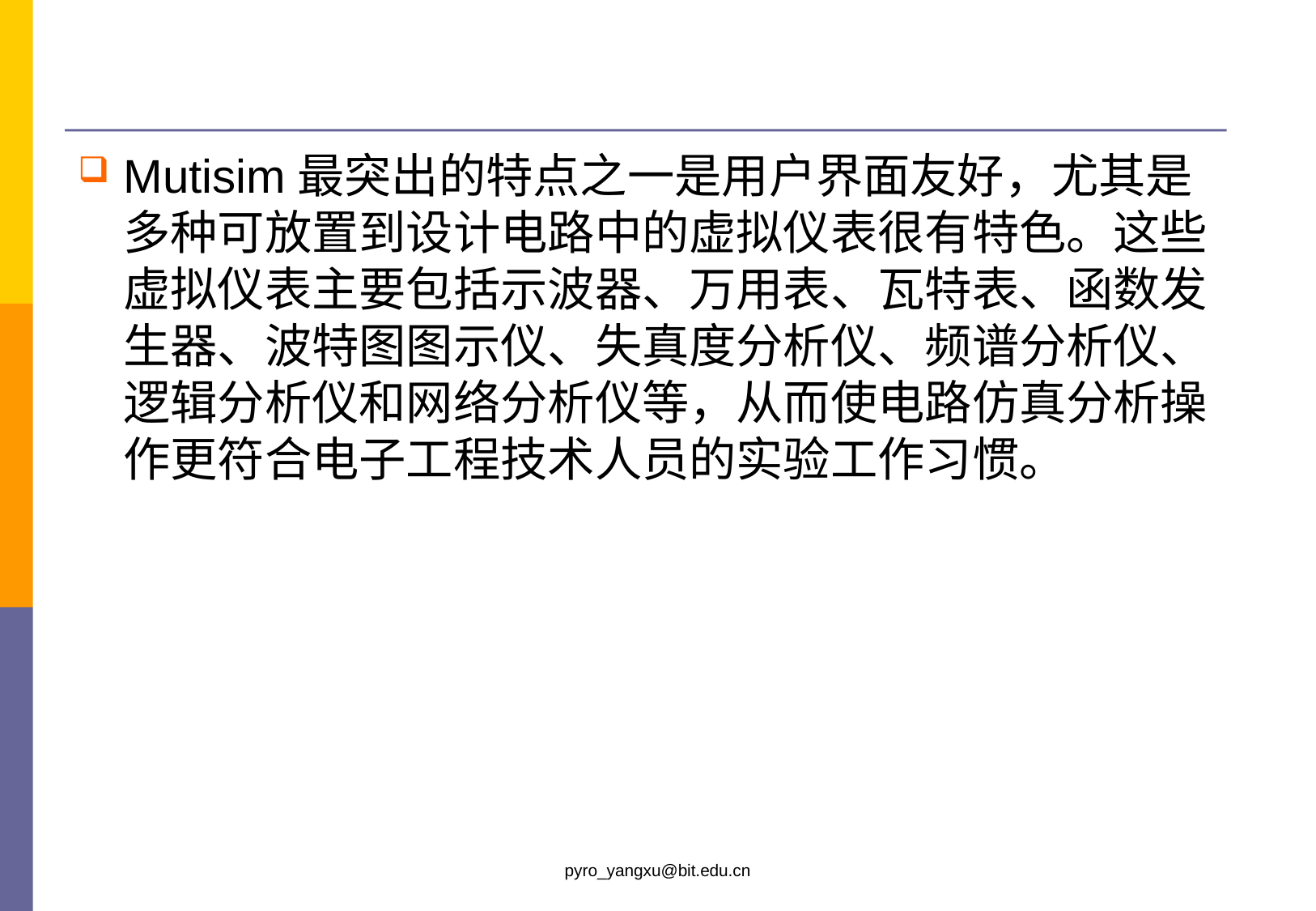

#
Mutisim最突出的特点之一是用户界面友好，尤其是多种可放置到设计电路中的虚拟仪表很有特色。这些虚拟仪表主要包括示波器、万用表、瓦特表、函数发生器、波特图图示仪、失真度分析仪、频谱分析仪、逻辑分析仪和网络分析仪等，从而使电路仿真分析操作更符合电子工程技术人员的实验工作习惯。
pyro_yangxu@bit.edu.cn